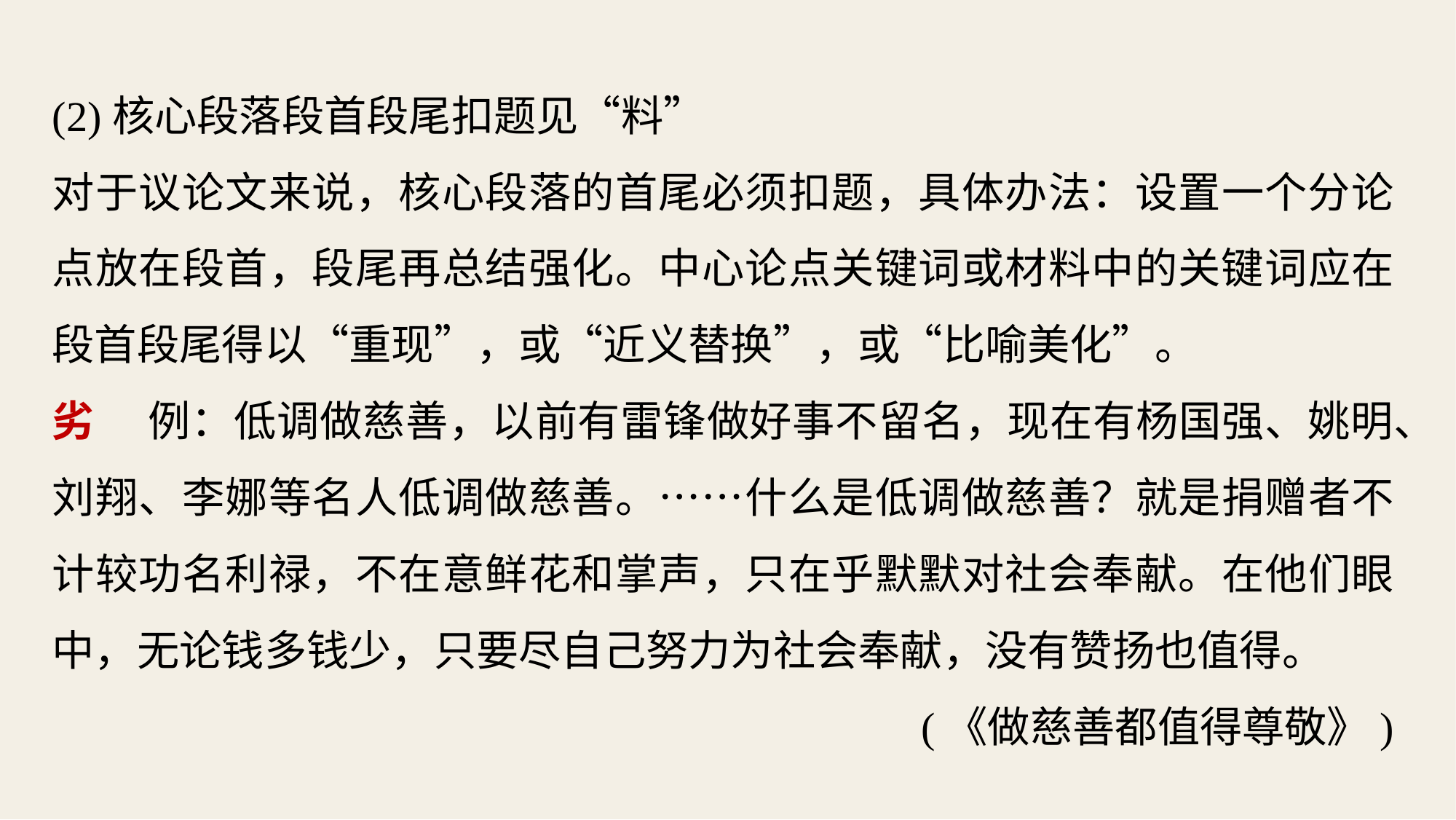

(2)核心段落段首段尾扣题见“料”
对于议论文来说，核心段落的首尾必须扣题，具体办法：设置一个分论点放在段首，段尾再总结强化。中心论点关键词或材料中的关键词应在段首段尾得以“重现”，或“近义替换”，或“比喻美化”。
劣 　例：低调做慈善，以前有雷锋做好事不留名，现在有杨国强、姚明、刘翔、李娜等名人低调做慈善。……什么是低调做慈善？就是捐赠者不计较功名利禄，不在意鲜花和掌声，只在乎默默对社会奉献。在他们眼中，无论钱多钱少，只要尽自己努力为社会奉献，没有赞扬也值得。
(《做慈善都值得尊敬》)